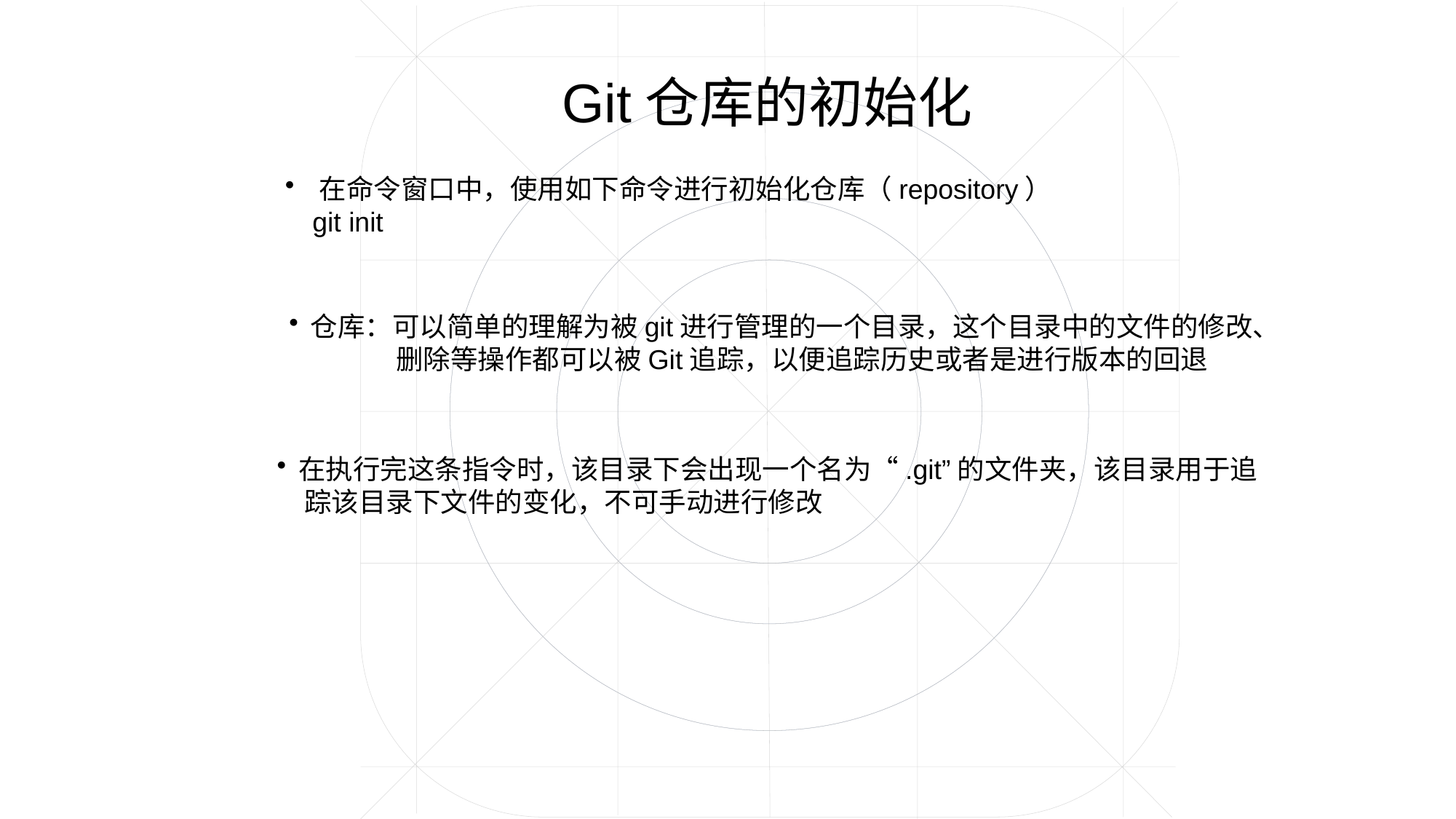

Git仓库的初始化
 在命令窗口中，使用如下命令进行初始化仓库（repository）
git init
仓库：可以简单的理解为被git进行管理的一个目录，这个目录中的文件的修改、
   删除等操作都可以被Git追踪，以便追踪历史或者是进行版本的回退
在执行完这条指令时，该目录下会出现一个名为“.git”的文件夹，该目录用于追
踪该目录下文件的变化，不可手动进行修改